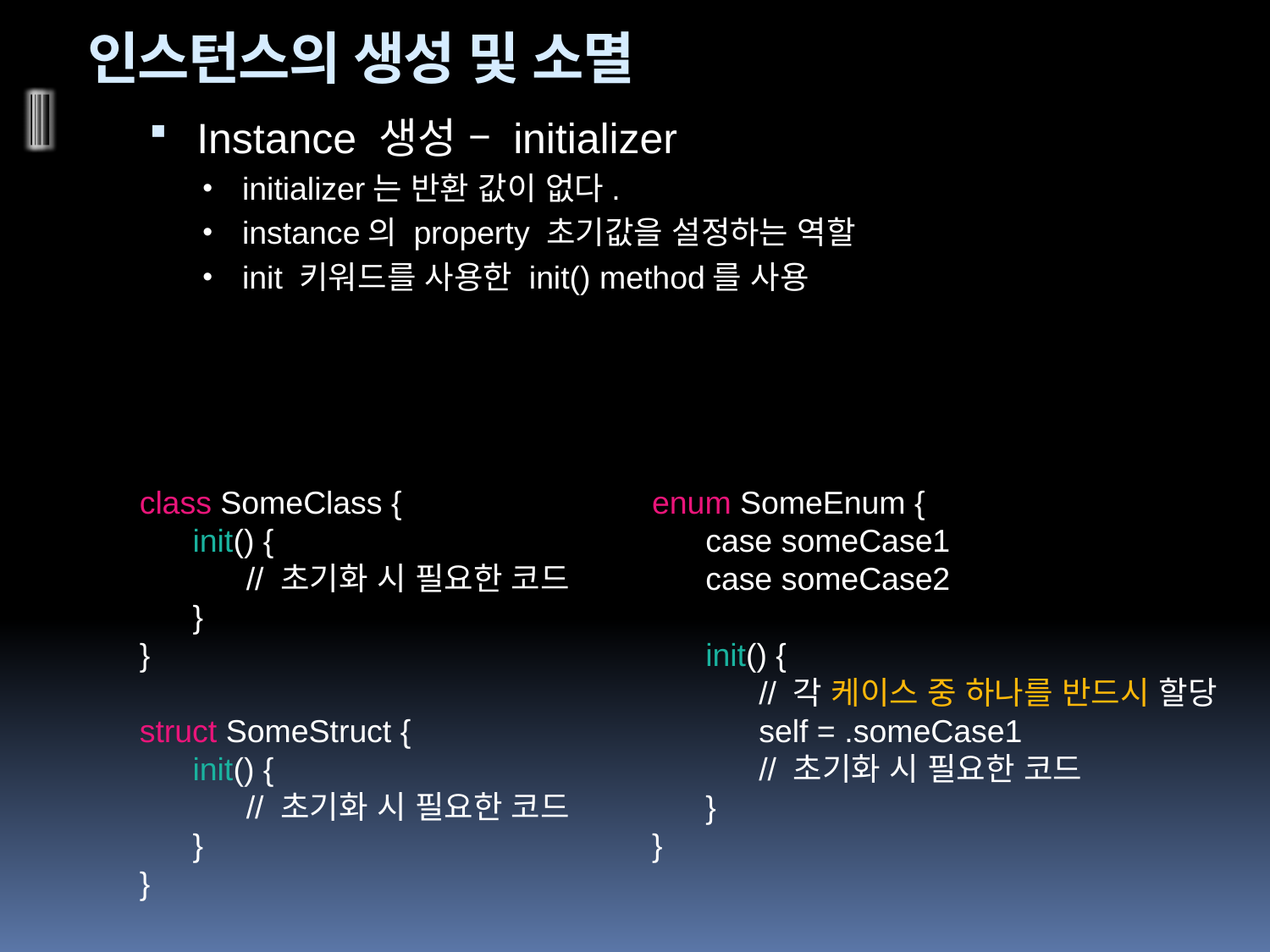

# 인스턴스의 생성 및 소멸
Instance 생성 – initializer
initializer는 반환 값이 없다.
instance의 property 초기값을 설정하는 역할
init 키워드를 사용한 init() method를 사용

class SomeClass {
      init() {
            // 초기화 시 필요한 코드
      }
}

struct SomeStruct {
      init() {
            // 초기화 시 필요한 코드
      }
}
enum SomeEnum {
      case someCase1
      case someCase2

      init() {
            // 각 케이스 중 하나를 반드시 할당
            self = .someCase1
            // 초기화 시 필요한 코드
      }
}